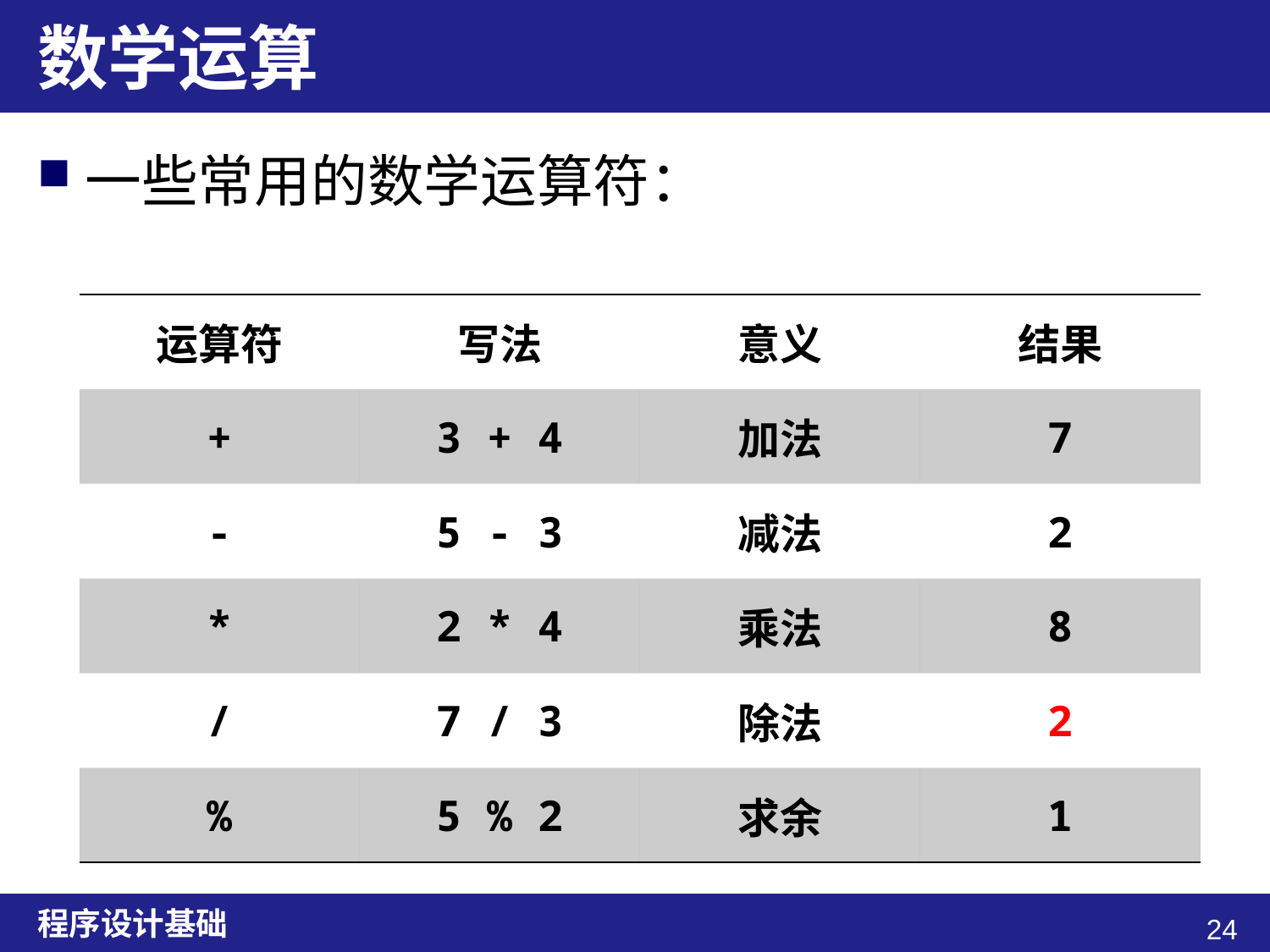

# 数学运算
一些常用的数学运算符：
| 运算符 | 写法 | 意义 | 结果 |
| --- | --- | --- | --- |
| + | 3 + 4 | 加法 | 7 |
| - | 5 - 3 | 减法 | 2 |
| \* | 2 \* 4 | 乘法 | 8 |
| / | 7 / 3 | 除法 | 2 |
| % | 5 % 2 | 求余 | 1 |